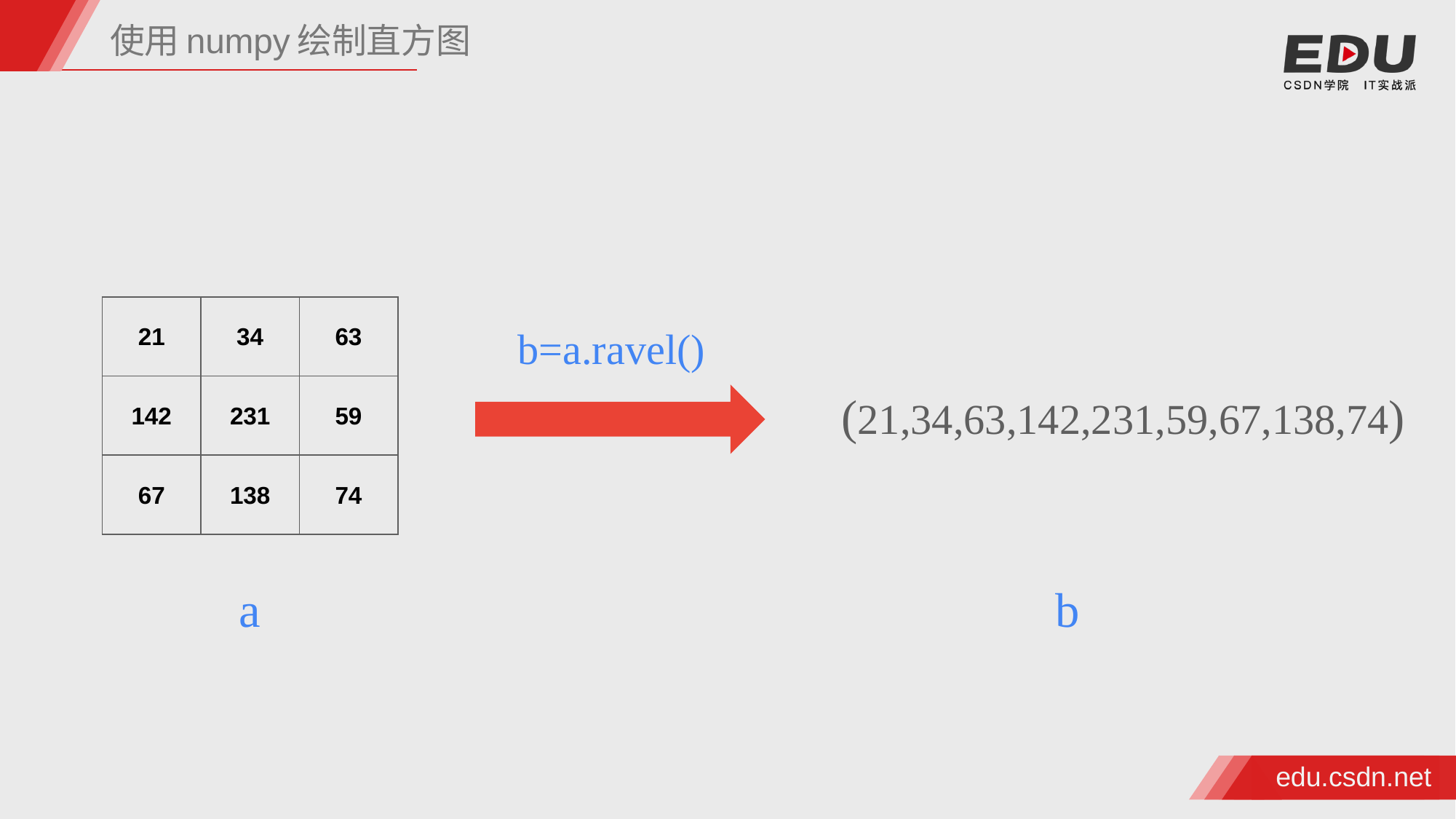

使用numpy绘制直方图
| 21 | 34 | 63 |
| --- | --- | --- |
| 142 | 231 | 59 |
| 67 | 138 | 74 |
b=a.ravel()
(21,34,63,142,231,59,67,138,74)

b
a